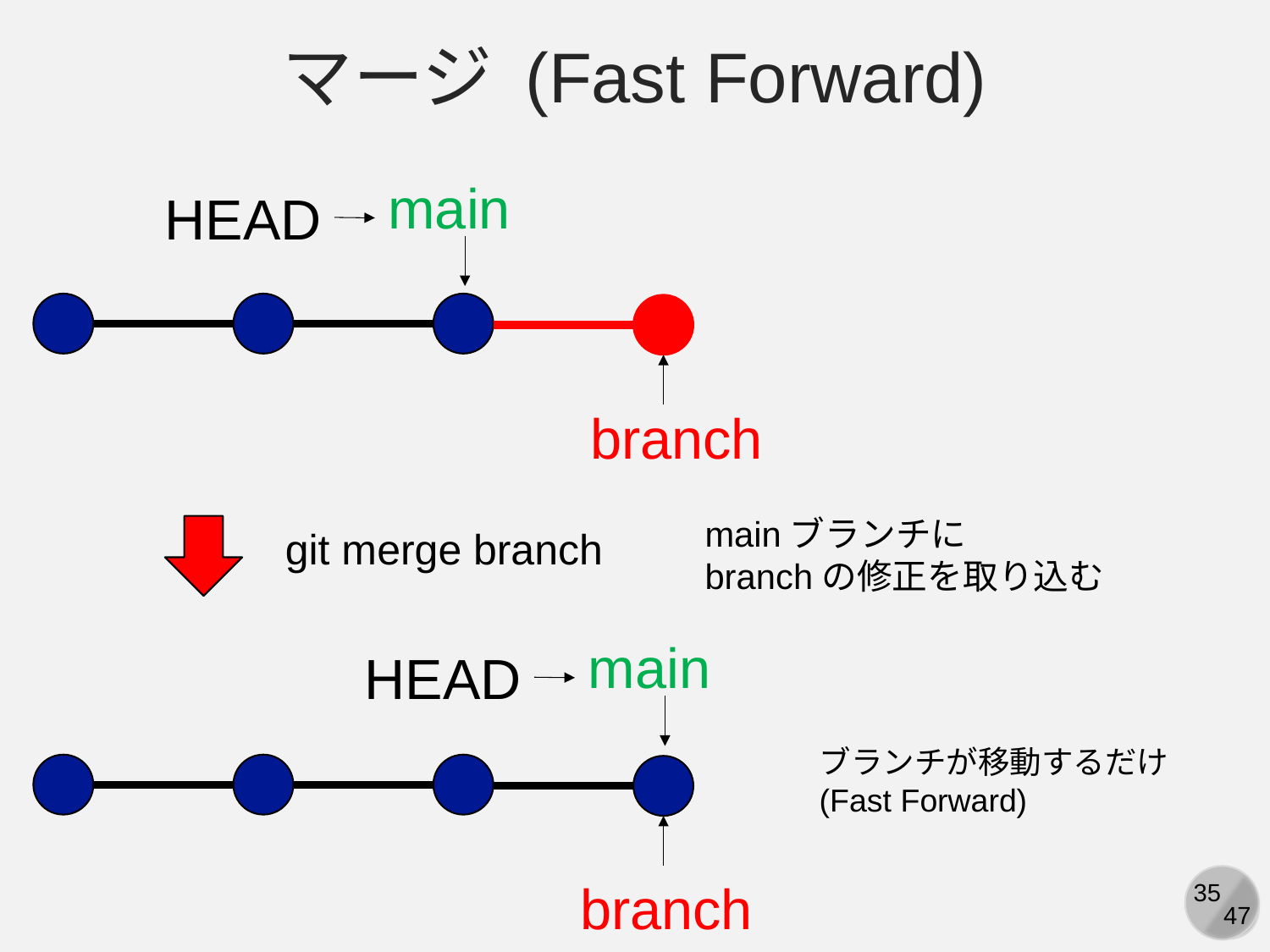

マージ (Fast Forward)
main
HEAD

branch
mainブランチに
branchの修正を取り込む
git merge branch

main
HEAD
ブランチが移動するだけ
(Fast Forward)

branch